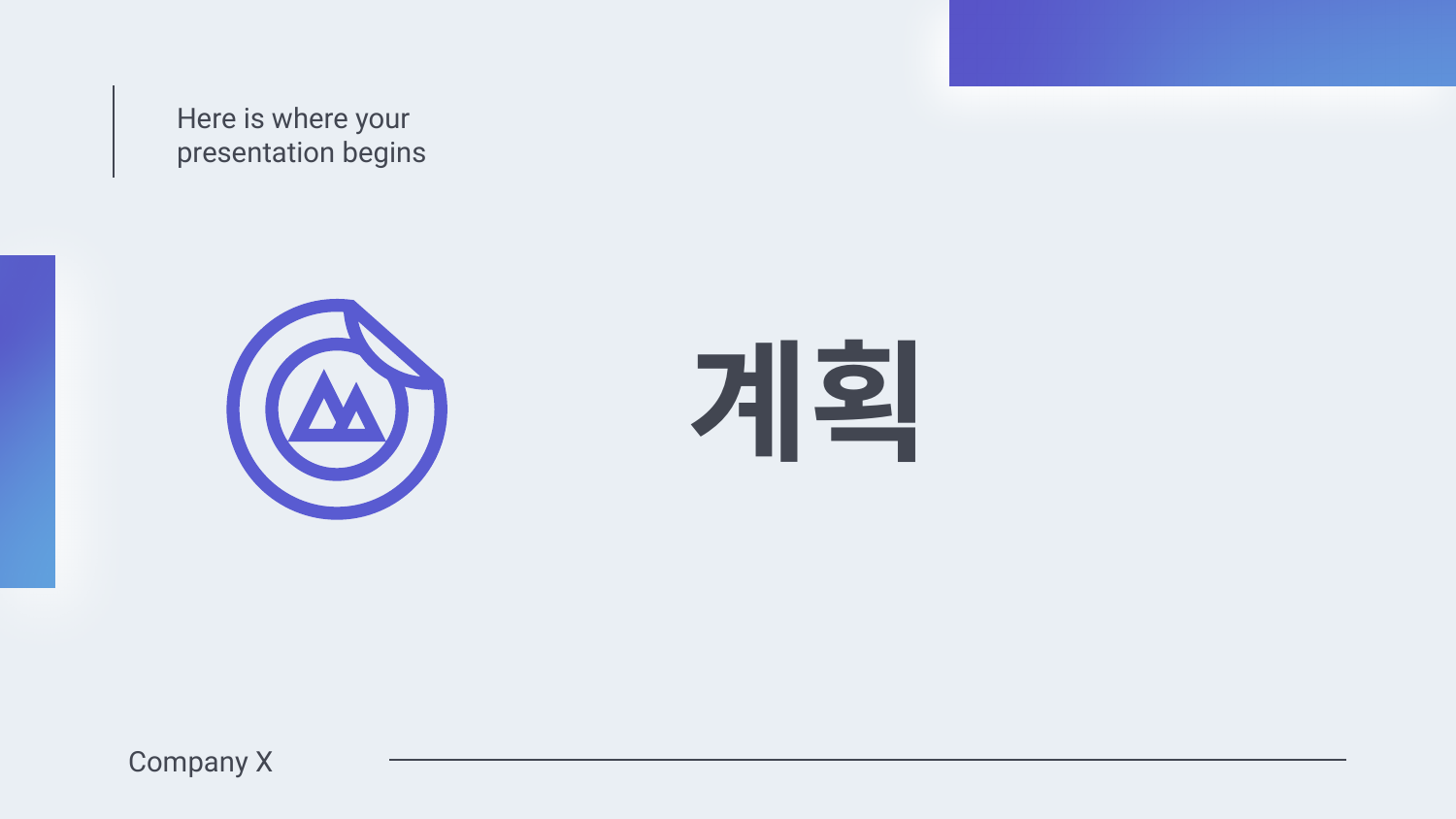

Here is where your presentation begins

# 계획
Company X